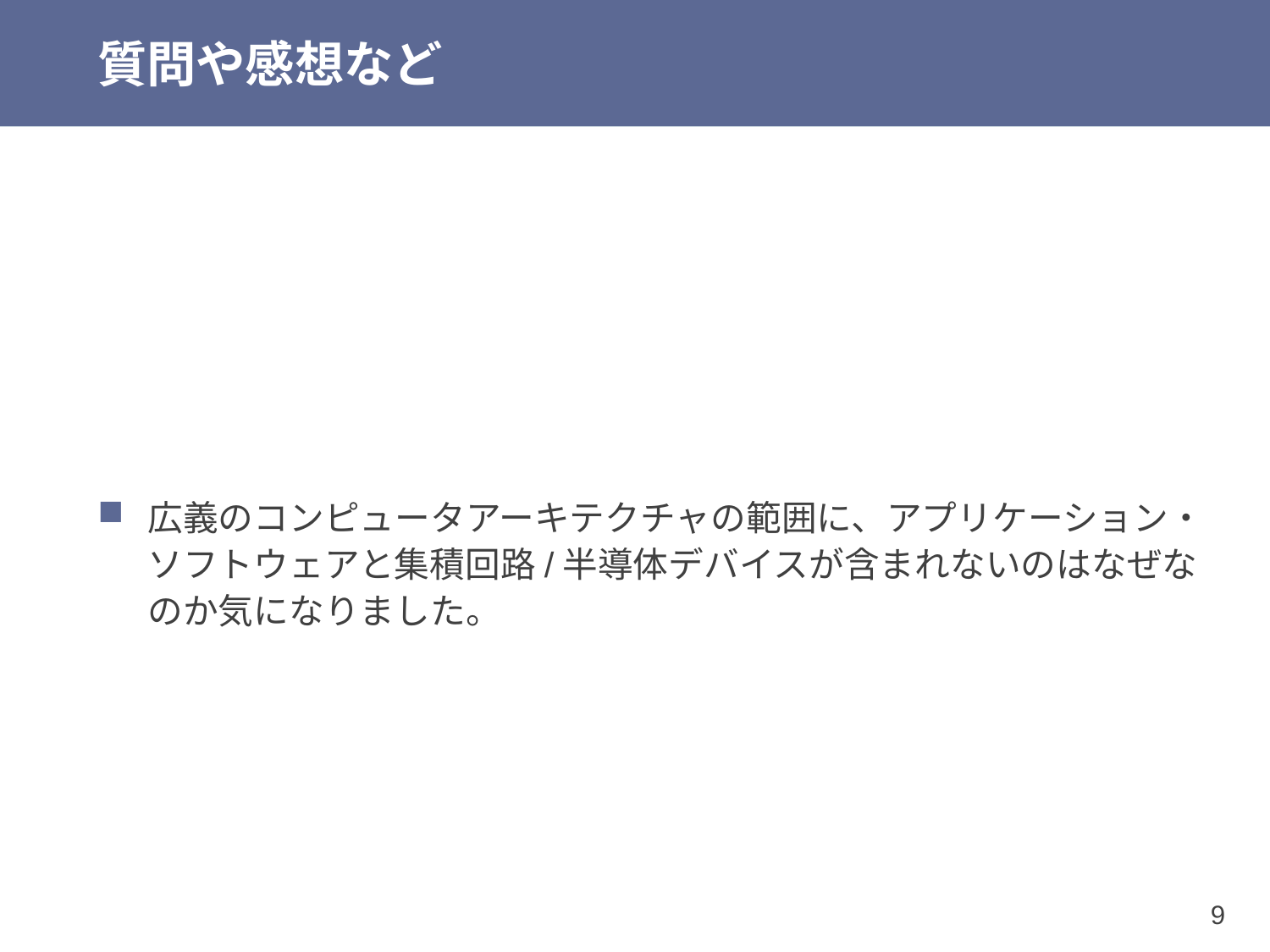

# 質問や感想など

広義のコンピュータアーキテクチャの範囲に、アプリケーション・ソフトウェアと集積回路/半導体デバイスが含まれないのはなぜなのか気になりました。